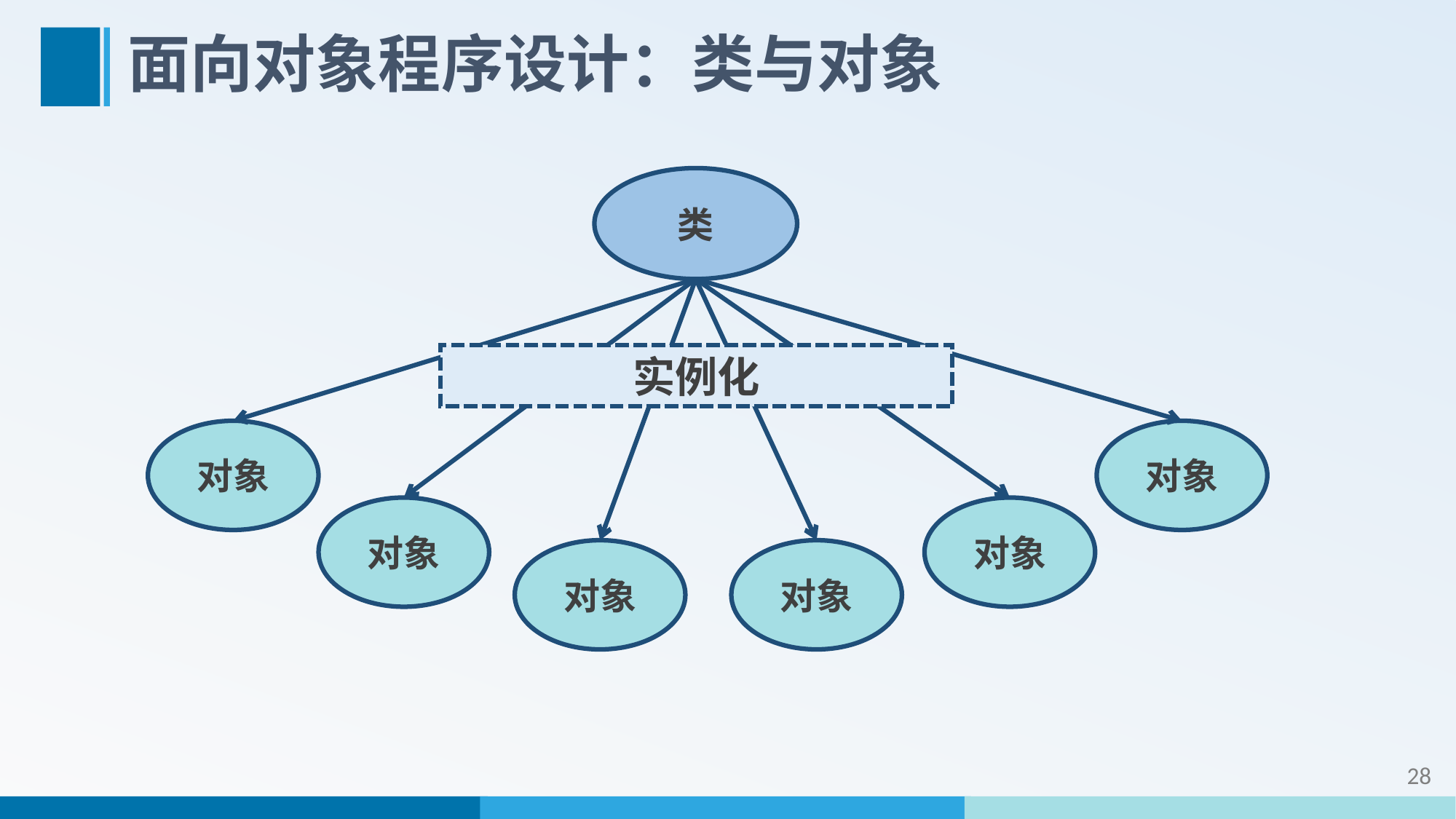

# 面向对象程序设计：类与对象
类
实例化
对象
对象
对象
对象
对象
对象